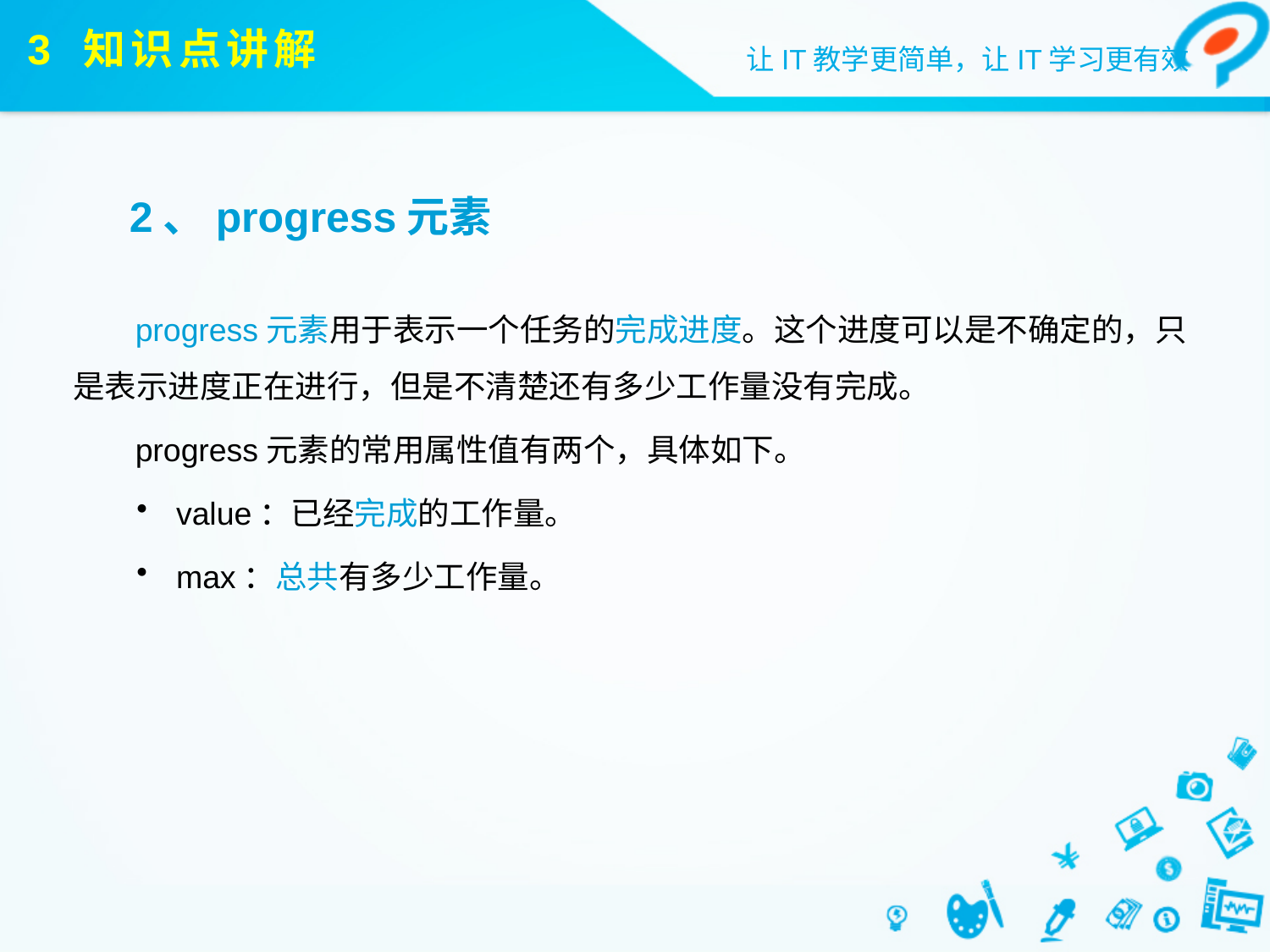

# 3 知识点讲解
2、progress元素

       progress元素用于表示一个任务的完成进度。这个进度可以是不确定的，只是表示进度正在进行，但是不清楚还有多少工作量没有完成。
       progress元素的常用属性值有两个，具体如下。
value：已经完成的工作量。
max：总共有多少工作量。